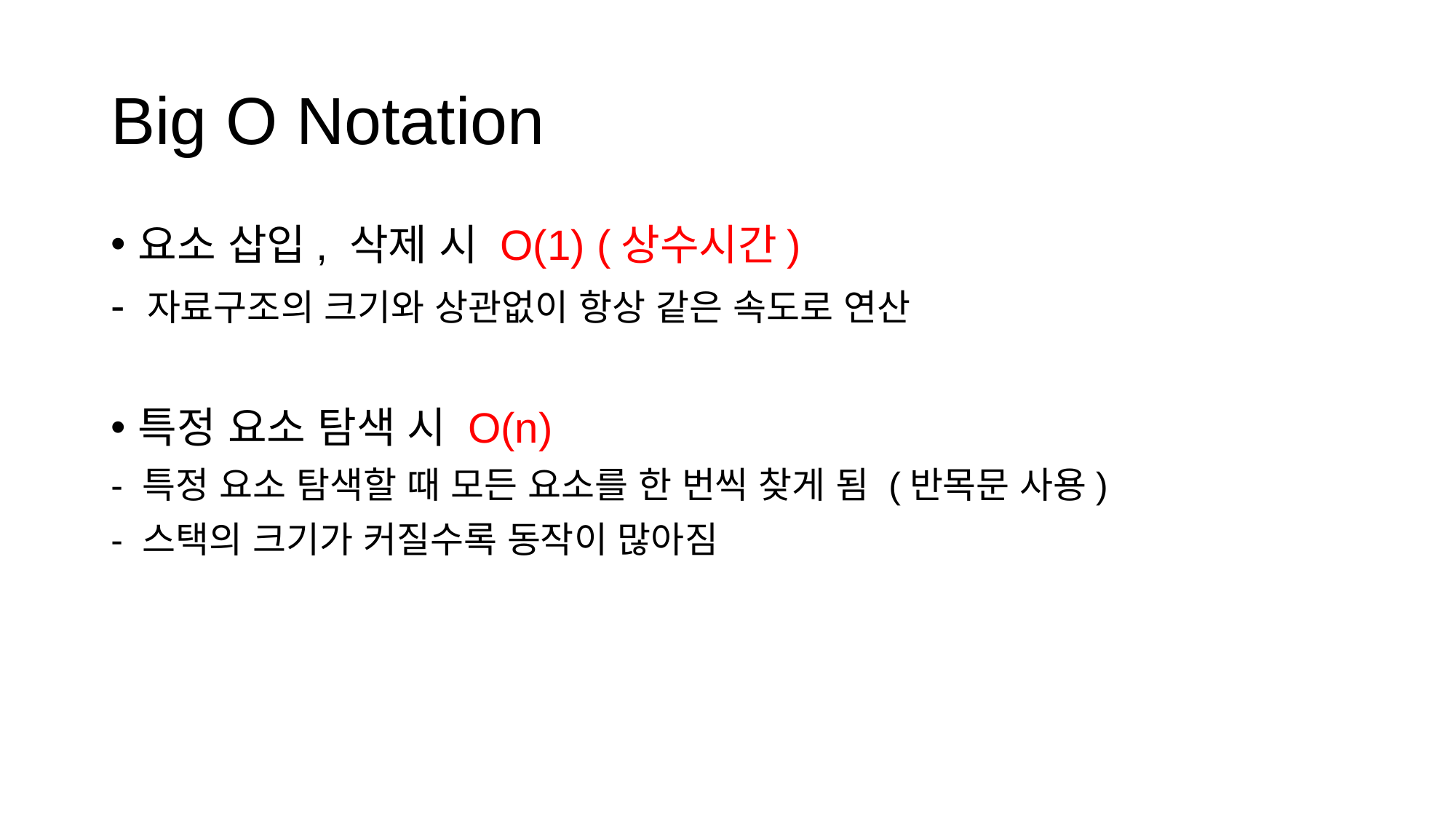

# Big O Notation
요소 삽입, 삭제 시 O(1) (상수시간)
- 자료구조의 크기와 상관없이 항상 같은 속도로 연산

특정 요소 탐색 시 O(n)
- 특정 요소 탐색할 때 모든 요소를 한 번씩 찾게 됨 (반목문 사용)
- 스택의 크기가 커질수록 동작이 많아짐